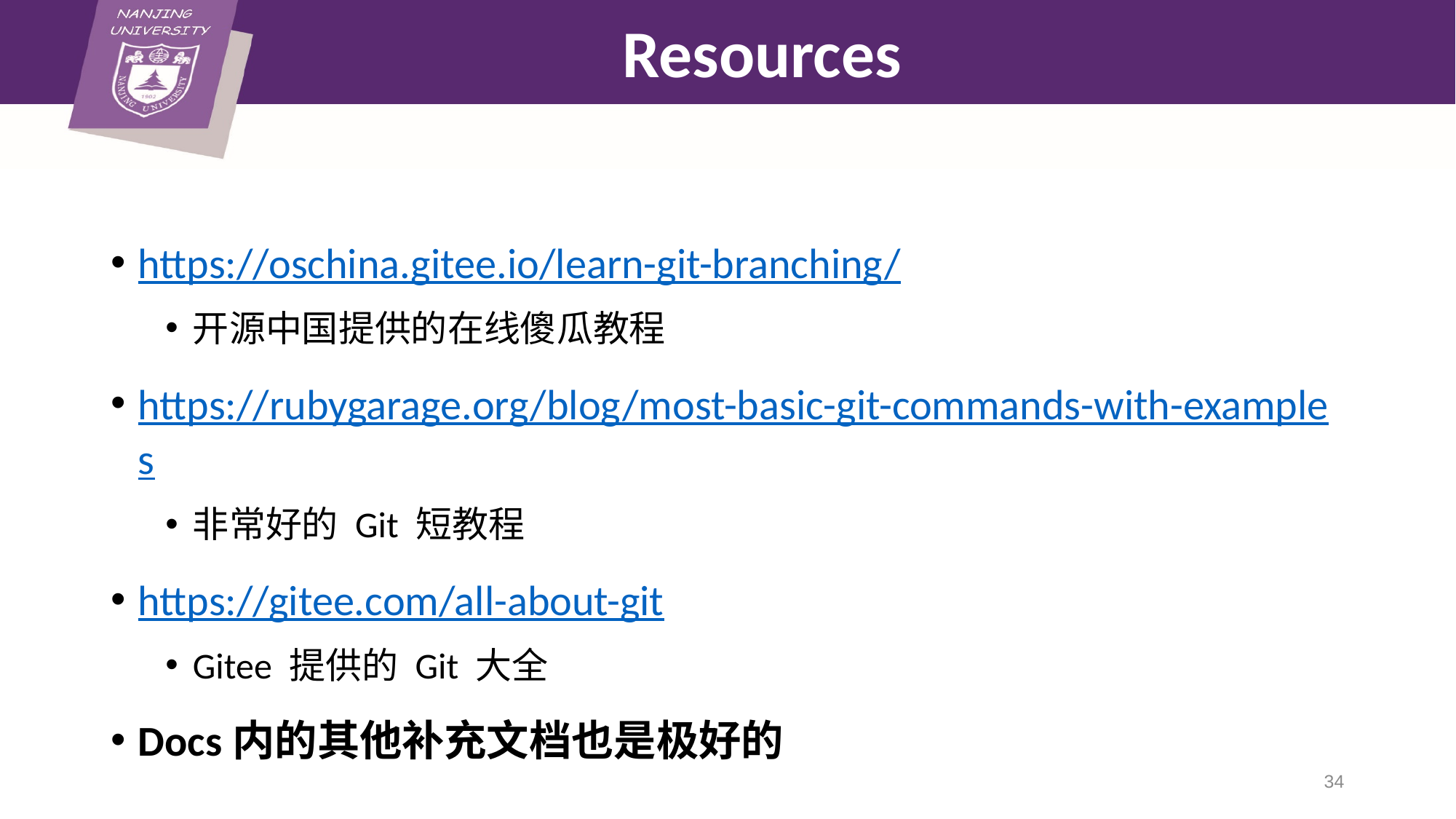

# Resources
https://oschina.gitee.io/learn-git-branching/
开源中国提供的在线傻瓜教程
https://rubygarage.org/blog/most-basic-git-commands-with-examples
非常好的 Git 短教程
https://gitee.com/all-about-git
Gitee 提供的 Git 大全
Docs内的其他补充文档也是极好的
34